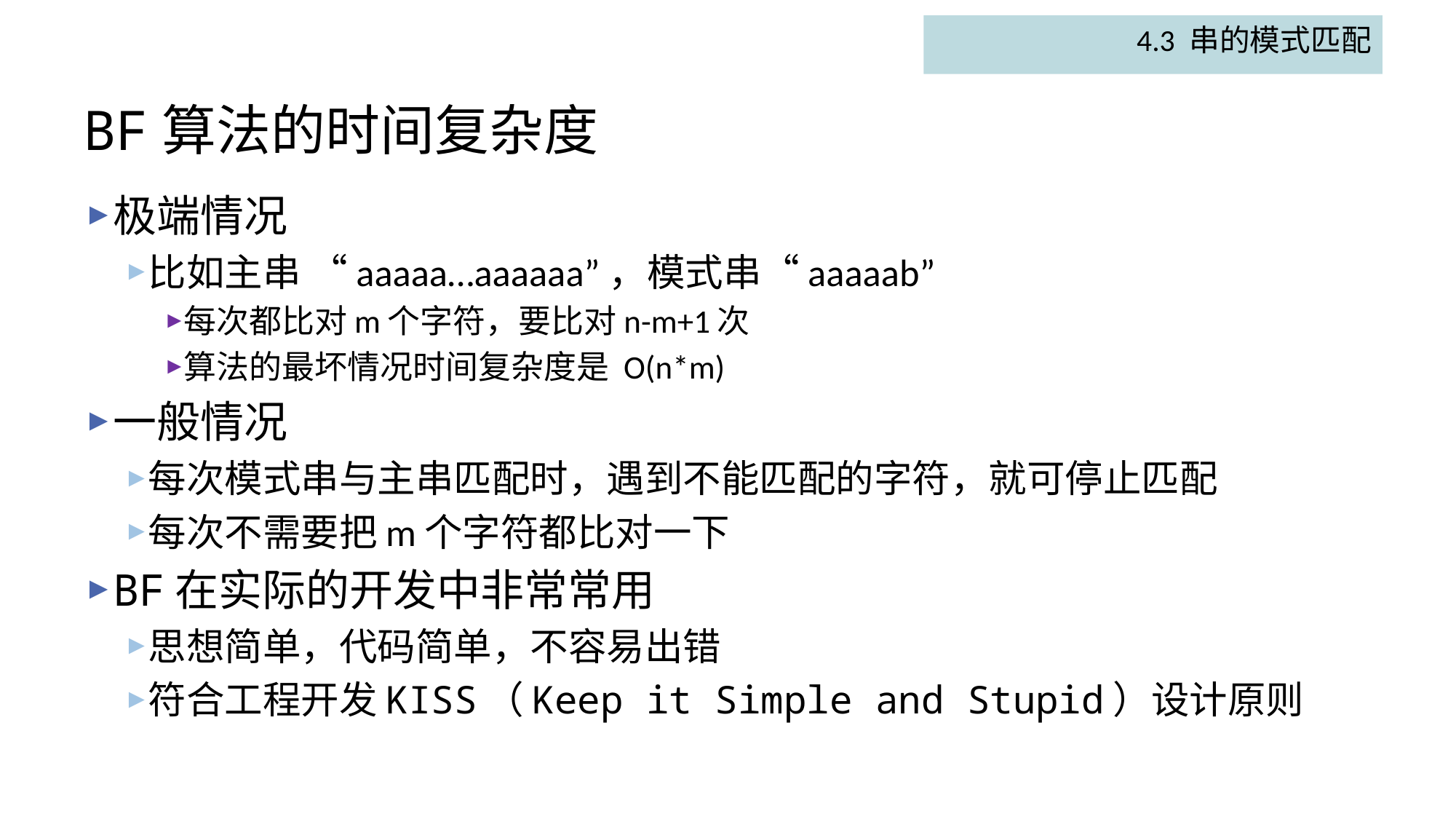

4.3 串的模式匹配

# BF算法的时间复杂度
极端情况
比如主串 “aaaaa…aaaaaa”，模式串“aaaaab”
每次都比对m个字符，要比对n-m+1次
算法的最坏情况时间复杂度是 O(n*m)
一般情况
每次模式串与主串匹配时，遇到不能匹配的字符，就可停止匹配
每次不需要把m个字符都比对一下
BF在实际的开发中非常常用
思想简单，代码简单，不容易出错
符合工程开发KISS（Keep it Simple and Stupid）设计原则